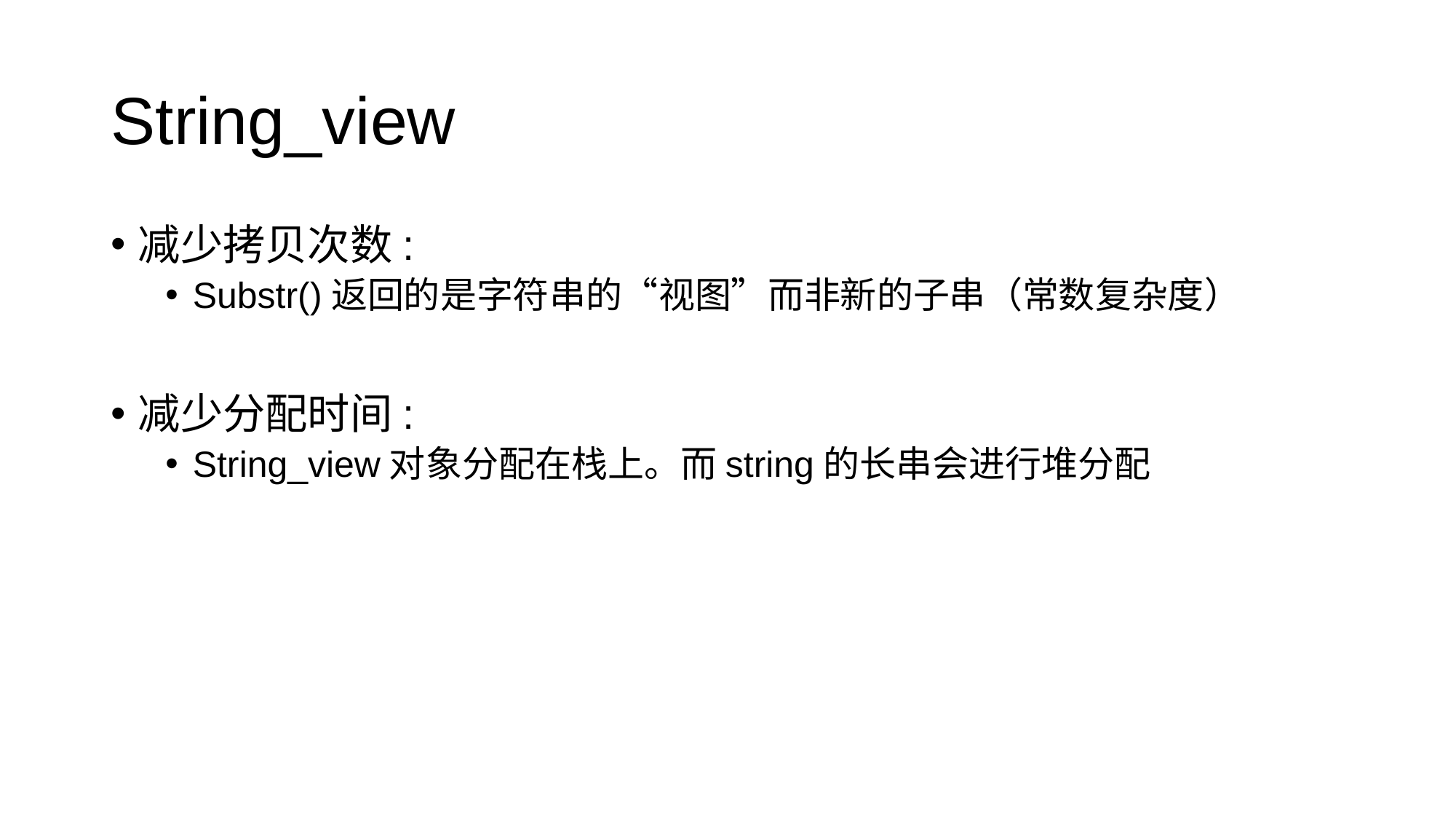

# String_view
减少拷贝次数:
Substr()返回的是字符串的“视图”而非新的子串（常数复杂度）

减少分配时间:
String_view对象分配在栈上。而string的长串会进行堆分配